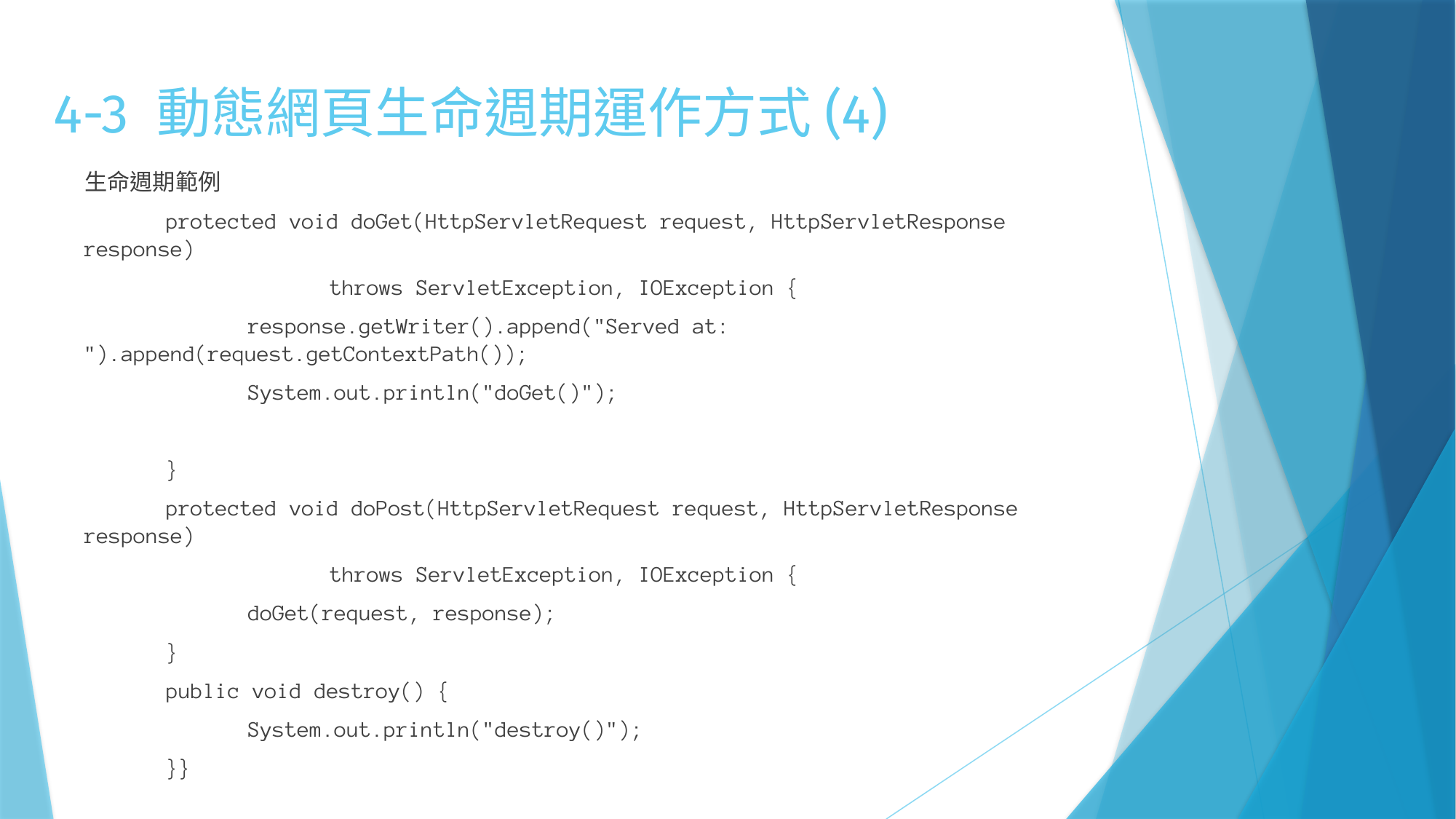

# 4-3 動態網頁生命週期運作方式(4)
生命週期範例
	protected void doGet(HttpServletRequest request, HttpServletResponse response)
			throws ServletException, IOException {
		response.getWriter().append("Served at: ").append(request.getContextPath());
		System.out.println("doGet()");

	}
	protected void doPost(HttpServletRequest request, HttpServletResponse response)
			throws ServletException, IOException {
		doGet(request, response);
	}
	public void destroy() {
		System.out.println("destroy()");
	}}